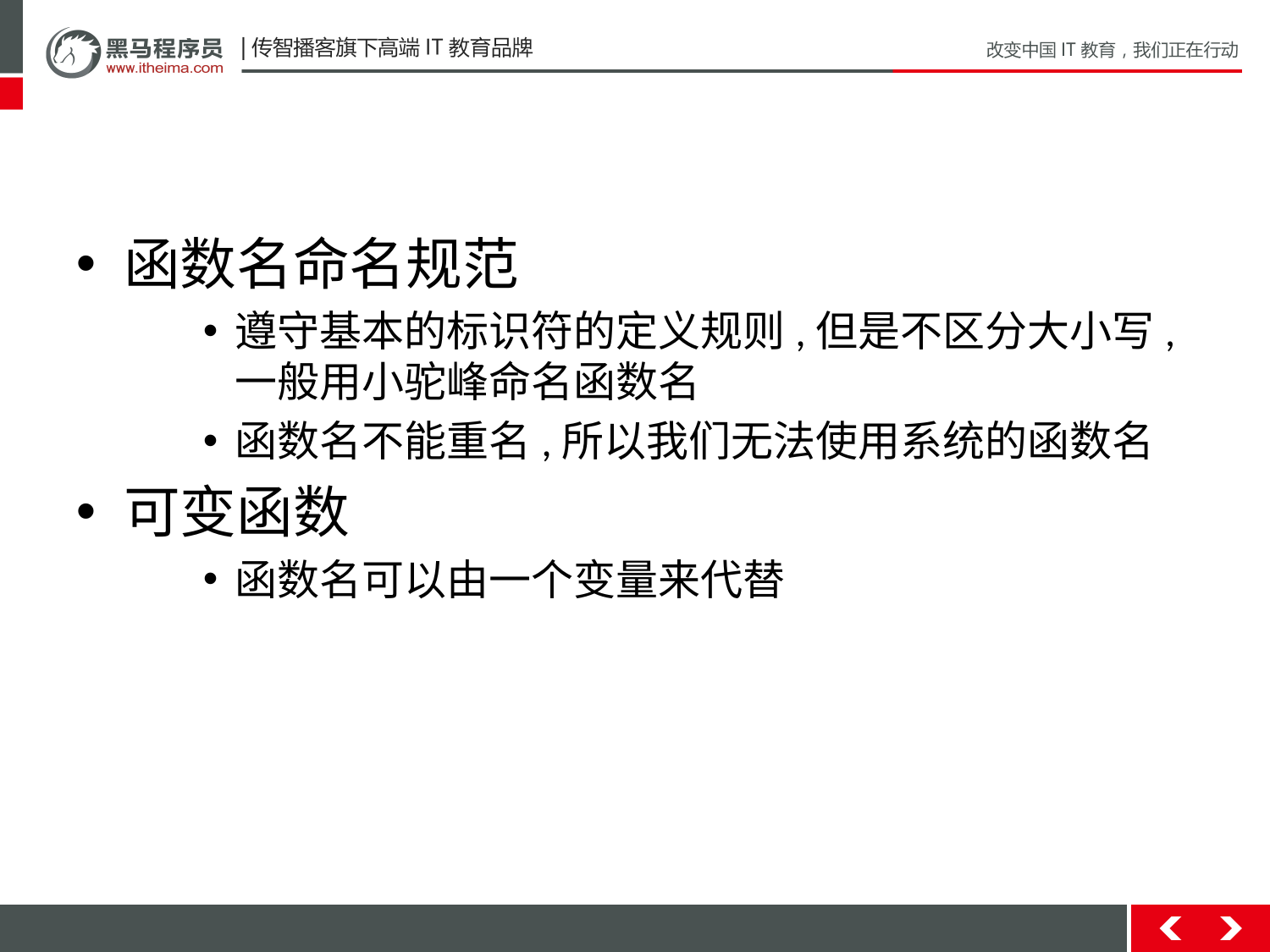

#
函数名命名规范
遵守基本的标识符的定义规则,但是不区分大小写,一般用小驼峰命名函数名
函数名不能重名,所以我们无法使用系统的函数名
可变函数
函数名可以由一个变量来代替